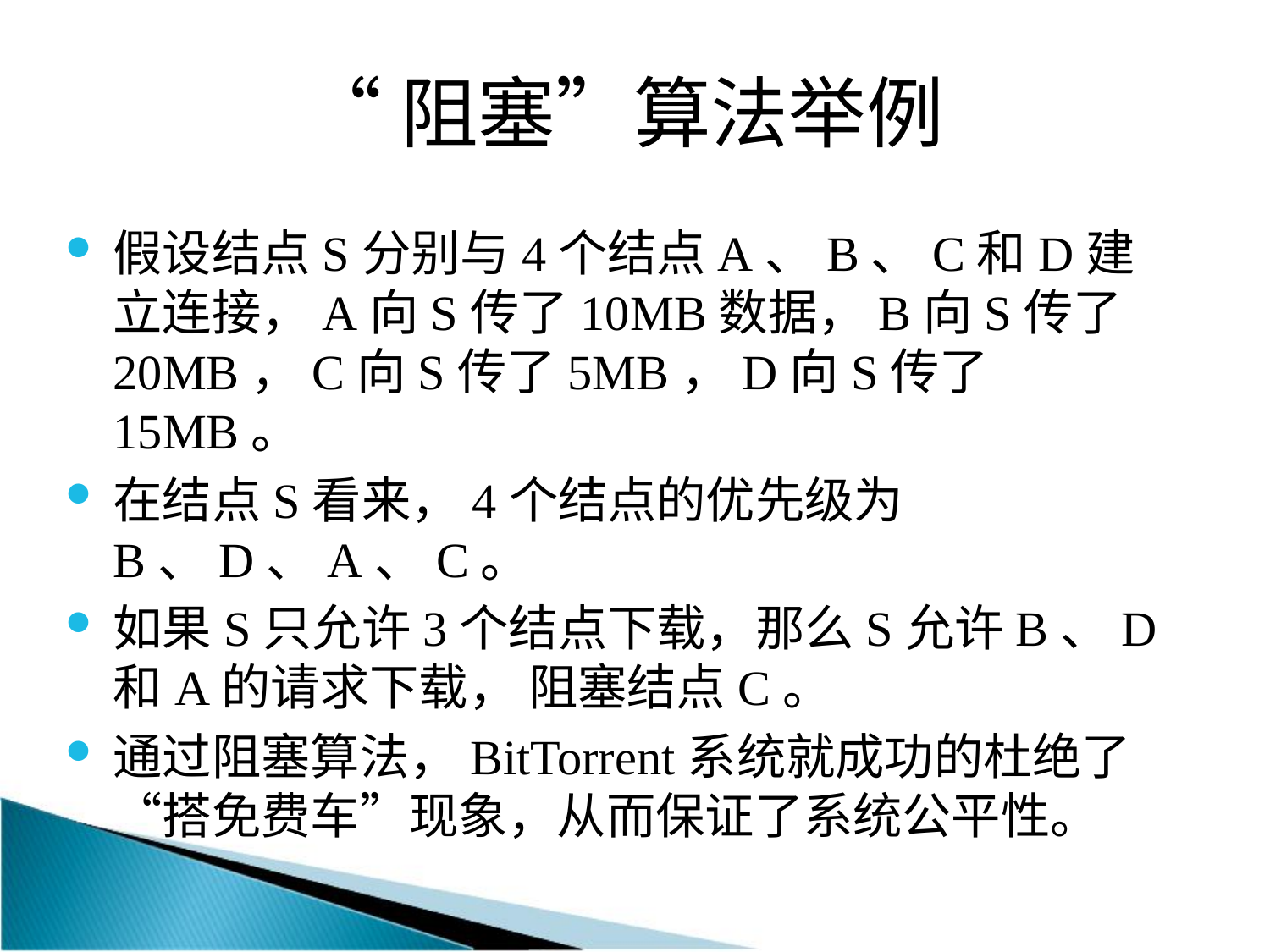

# “阻塞”算法举例
假设结点S分别与4个结点A、B、C和D建立连接，A向S传了10MB数据，B向S传了20MB，C向S传了5MB，D向S传了15MB。
在结点S看来，4个结点的优先级为B、D、A、C。
如果S只允许3个结点下载，那么S允许B、D和A的请求下载， 阻塞结点C。
通过阻塞算法，BitTorrent系统就成功的杜绝了“搭免费车”现象，从而保证了系统公平性。